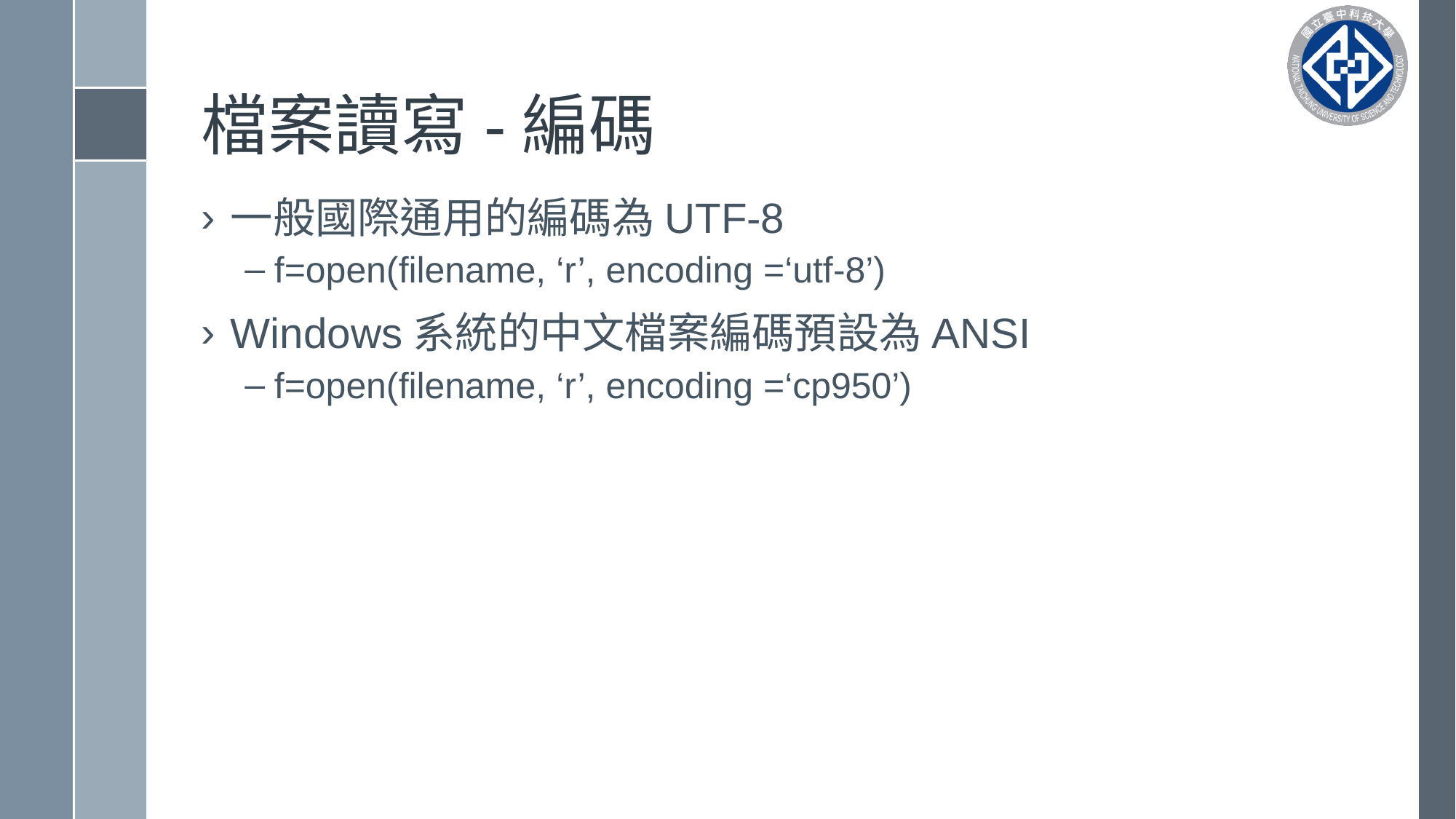

# 檔案讀寫-編碼
一般國際通用的編碼為UTF-8
f=open(filename, ‘r’, encoding =‘utf-8’)
Windows系統的中文檔案編碼預設為ANSI
f=open(filename, ‘r’, encoding =‘cp950’)